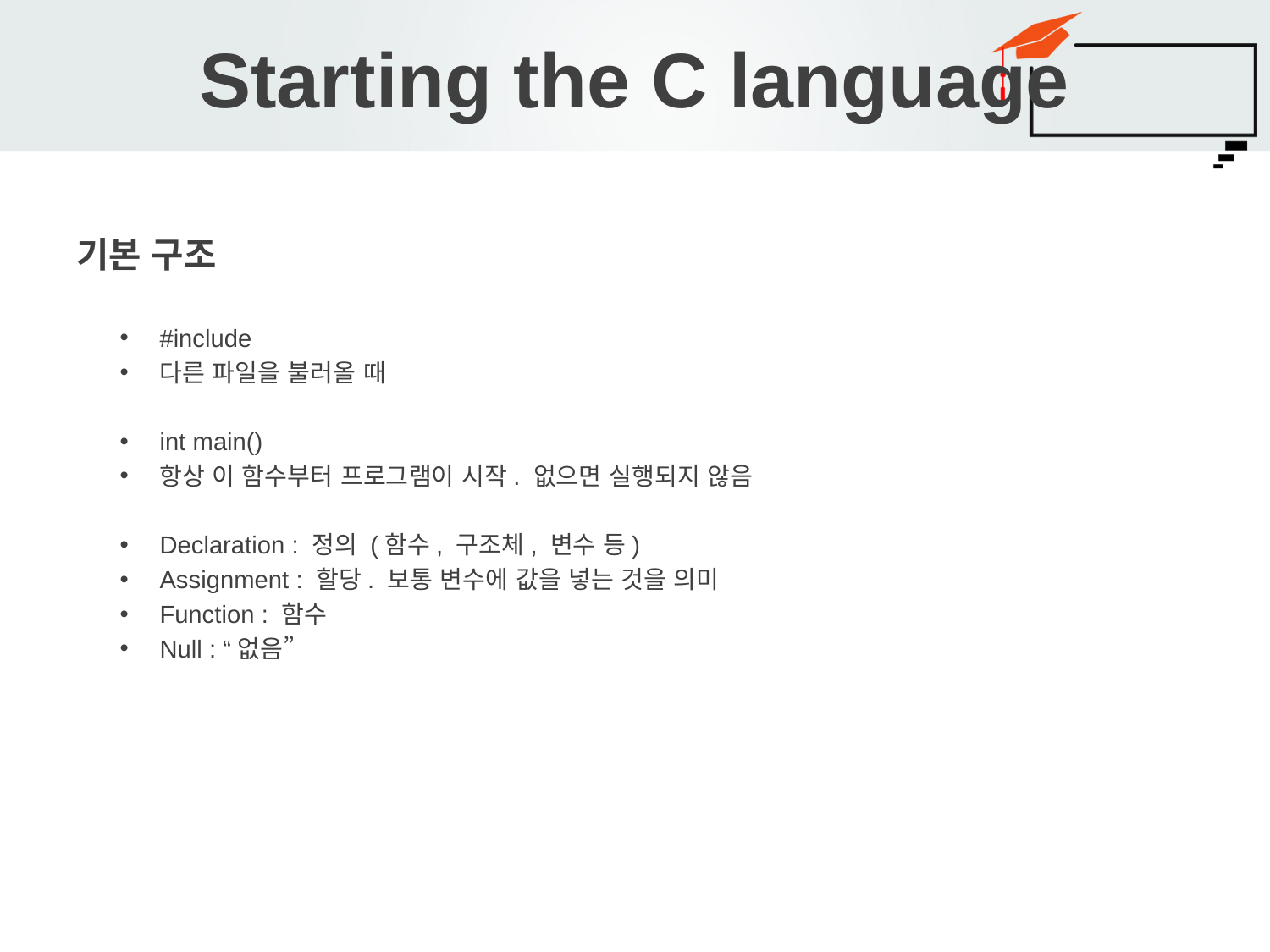

# Starting the C language
기본 구조
#include
다른 파일을 불러올 때

int main()
항상 이 함수부터 프로그램이 시작. 없으면 실행되지 않음

Declaration : 정의 (함수, 구조체, 변수 등)
Assignment : 할당. 보통 변수에 값을 넣는 것을 의미
Function : 함수
Null : “없음”